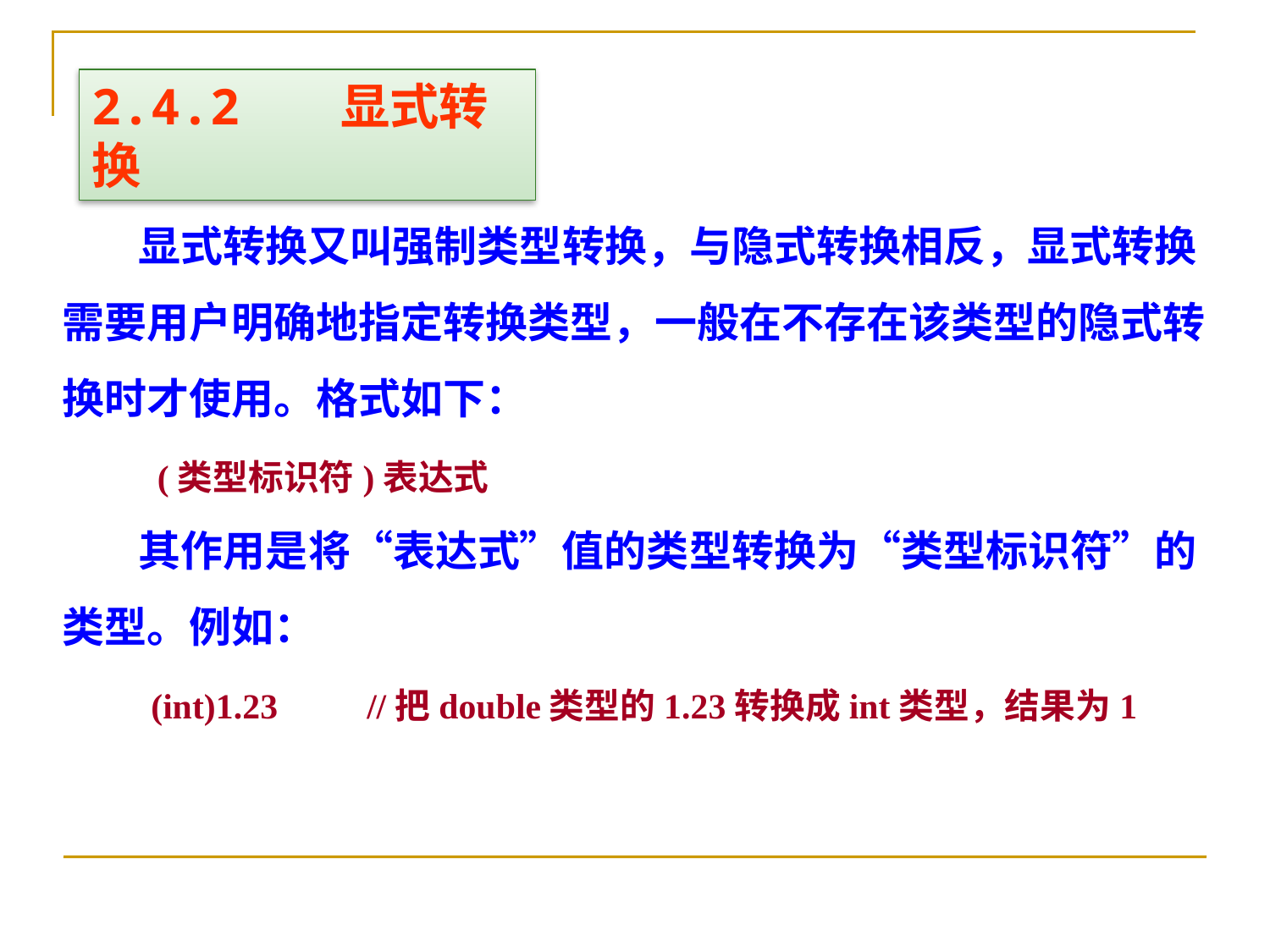

2.4.2   显式转换
       显式转换又叫强制类型转换，与隐式转换相反，显式转换需要用户明确地指定转换类型，一般在不存在该类型的隐式转换时才使用。格式如下：
         (类型标识符)表达式
       其作用是将“表达式”值的类型转换为“类型标识符”的类型。例如：
          (int)1.23          //把double类型的1.23转换成int类型，结果为1